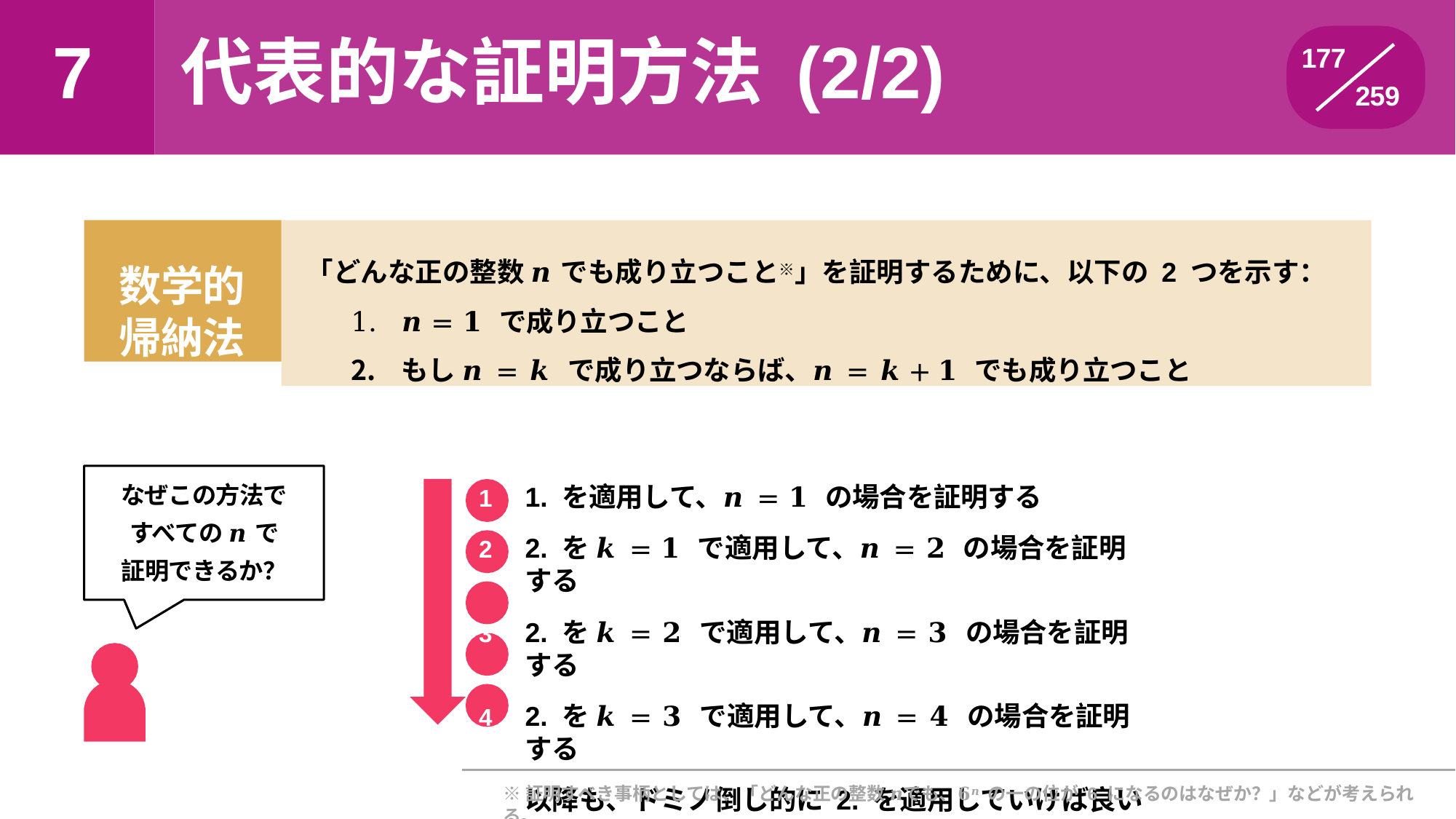

# 7	代表的な証明方法 (2/2)
177
259
数学的帰納法

「どんな正の整数 𝒏 でも成り立つこと※」を証明するために、以下の 2 つを示す：
𝒏 = 𝟏 で成り立つこと
もし 𝒏 = 𝒌 で成り立つならば、𝒏 = 𝒌 + 𝟏 でも成り立つこと
1. を適用して、𝒏 = 𝟏 の場合を証明する
2. を 𝒌 = 𝟏 で適用して、𝒏 = 𝟐 の場合を証明する
2. を 𝒌 = 𝟐 で適用して、𝒏 = 𝟑 の場合を証明する
2. を 𝒌 = 𝟑 で適用して、𝒏 = 𝟒 の場合を証明する
以降も、ドミノ倒し的に 2. を適用していけば良い

なぜこの方法ですべての 𝒏 で証明できるか？

※証明すべき事柄としては、「どんな正の整数 𝒏でも、𝟔𝒏 の一の位が 6 になるのはなぜか？」などが考えられる。